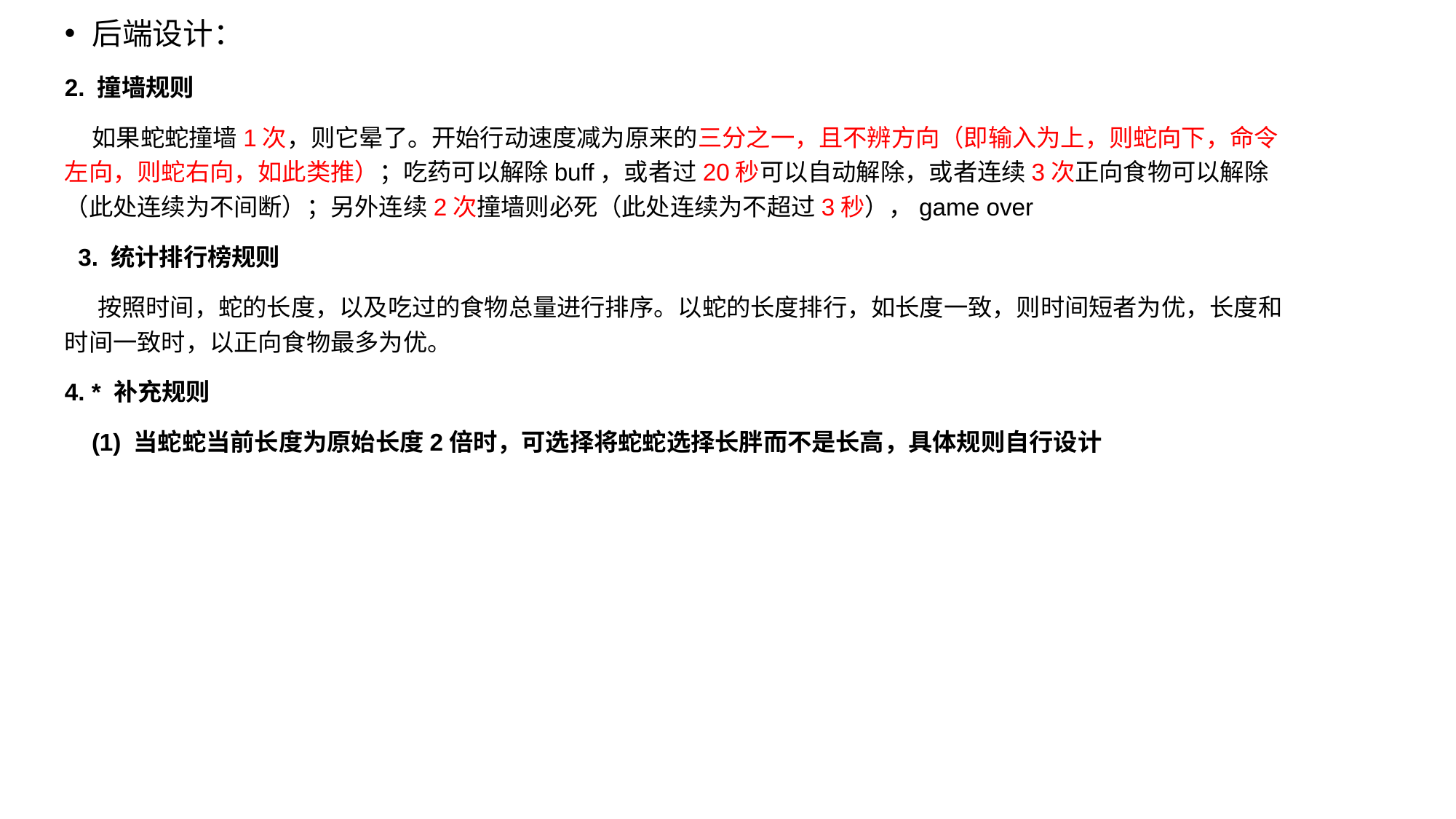

后端设计：
2. 撞墙规则
    如果蛇蛇撞墙1次，则它晕了。开始行动速度减为原来的三分之一，且不辨方向（即输入为上，则蛇向下，命令左向，则蛇右向，如此类推）；吃药可以解除buff，或者过20秒可以自动解除，或者连续3次正向食物可以解除（此处连续为不间断）；另外连续2次撞墙则必死（此处连续为不超过3秒），game over
  3. 统计排行榜规则
     按照时间，蛇的长度，以及吃过的食物总量进行排序。以蛇的长度排行，如长度一致，则时间短者为优，长度和时间一致时，以正向食物最多为优。
4. * 补充规则
    (1) 当蛇蛇当前长度为原始长度2倍时，可选择将蛇蛇选择长胖而不是长高，具体规则自行设计